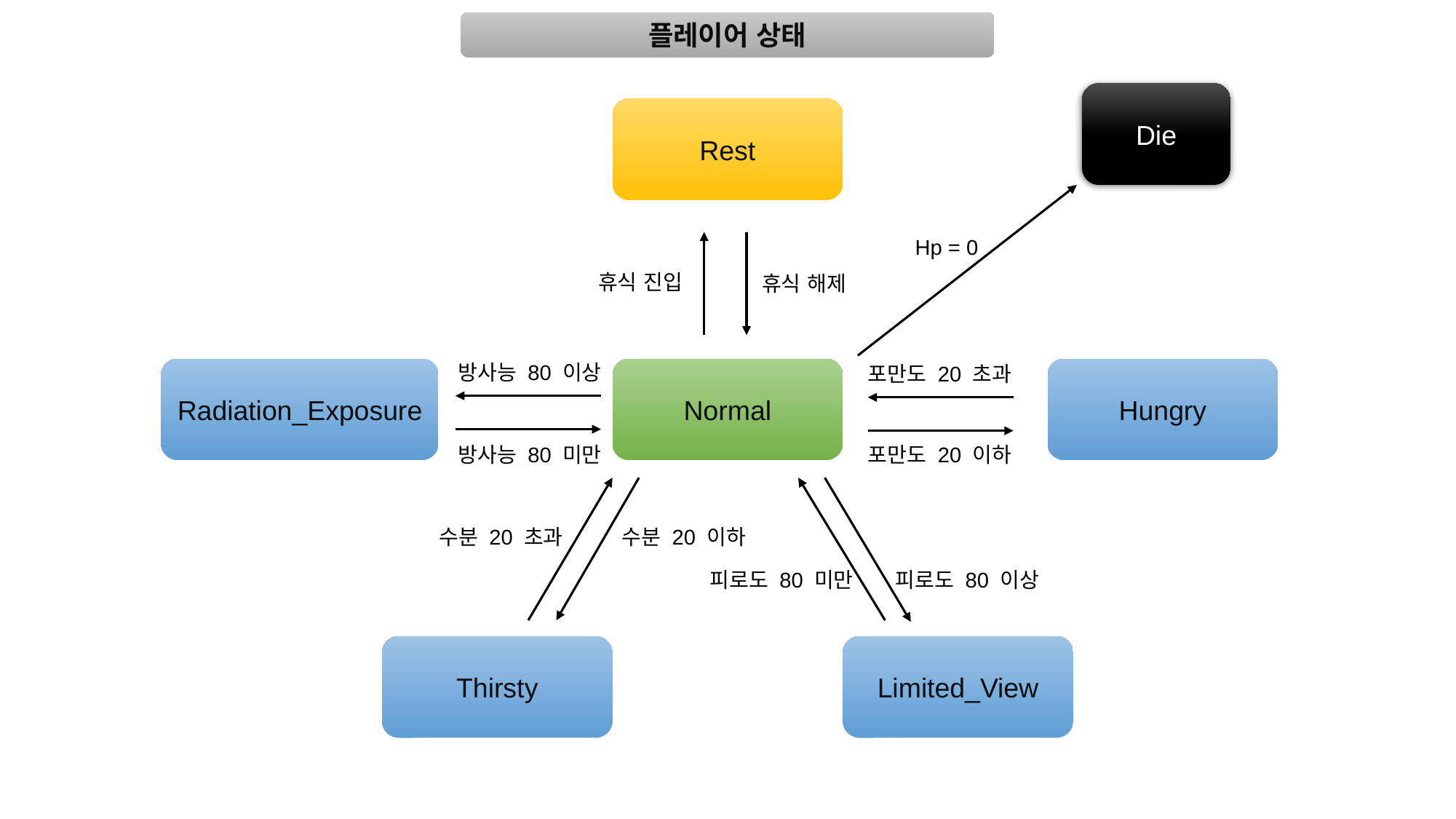

플레이어 상태
Die
Rest
Hp = 0
휴식 진입
휴식 해제
방사능 80 이상
포만도 20 초과
Radiation_Exposure
Normal
Hungry
방사능 80 미만
포만도 20 이하
수분 20 초과
수분 20 이하
피로도 80 이상
피로도 80 미만
Thirsty
Limited_View